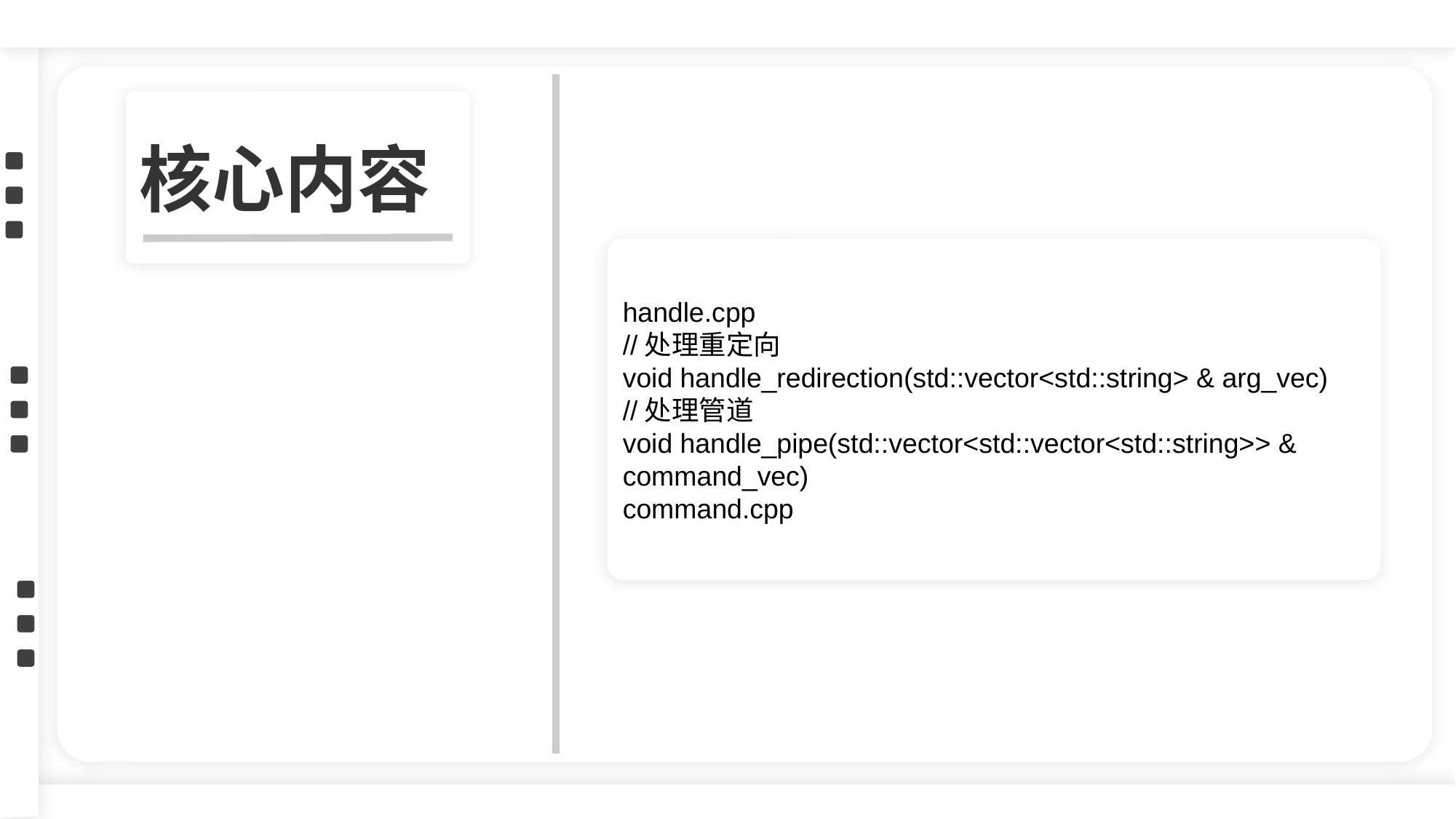

51
核心内容

handle.cpp
//处理重定向
void handle_redirection(std::vector<std::string> & arg_vec)
//处理管道
void handle_pipe(std::vector<std::vector<std::string>> & command_vec)
command.cpp